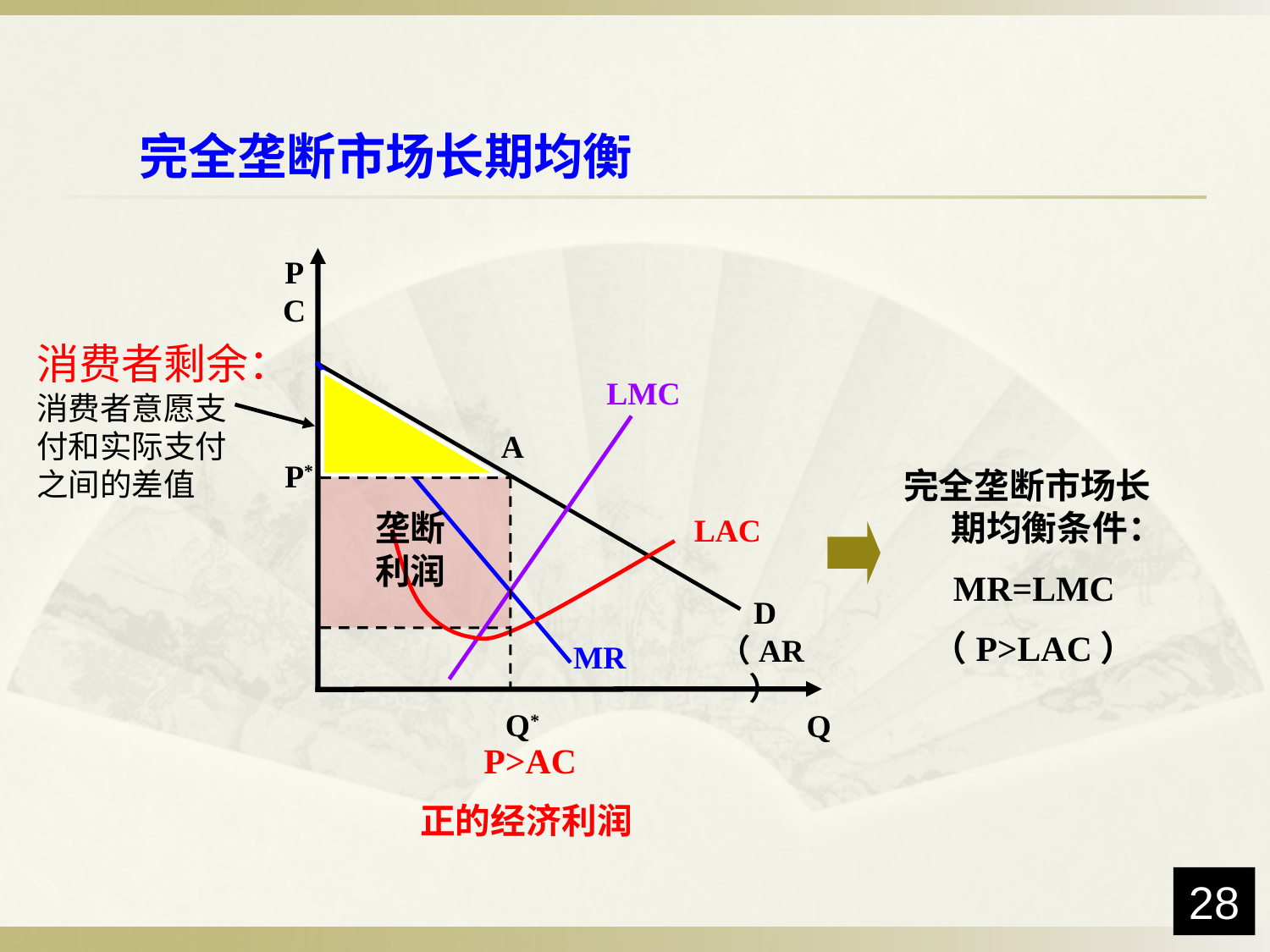

完全垄断市场长期均衡
PC

LMC

A
P*

垄断利润
LAC

D
（AR）

MR

Q*
Q
消费者剩余：
消费者意愿支
付和实际支付
之间的差值

完全垄断市场长期均衡条件：
MR=LMC
（P>LAC）

P>AC
正的经济利润
28